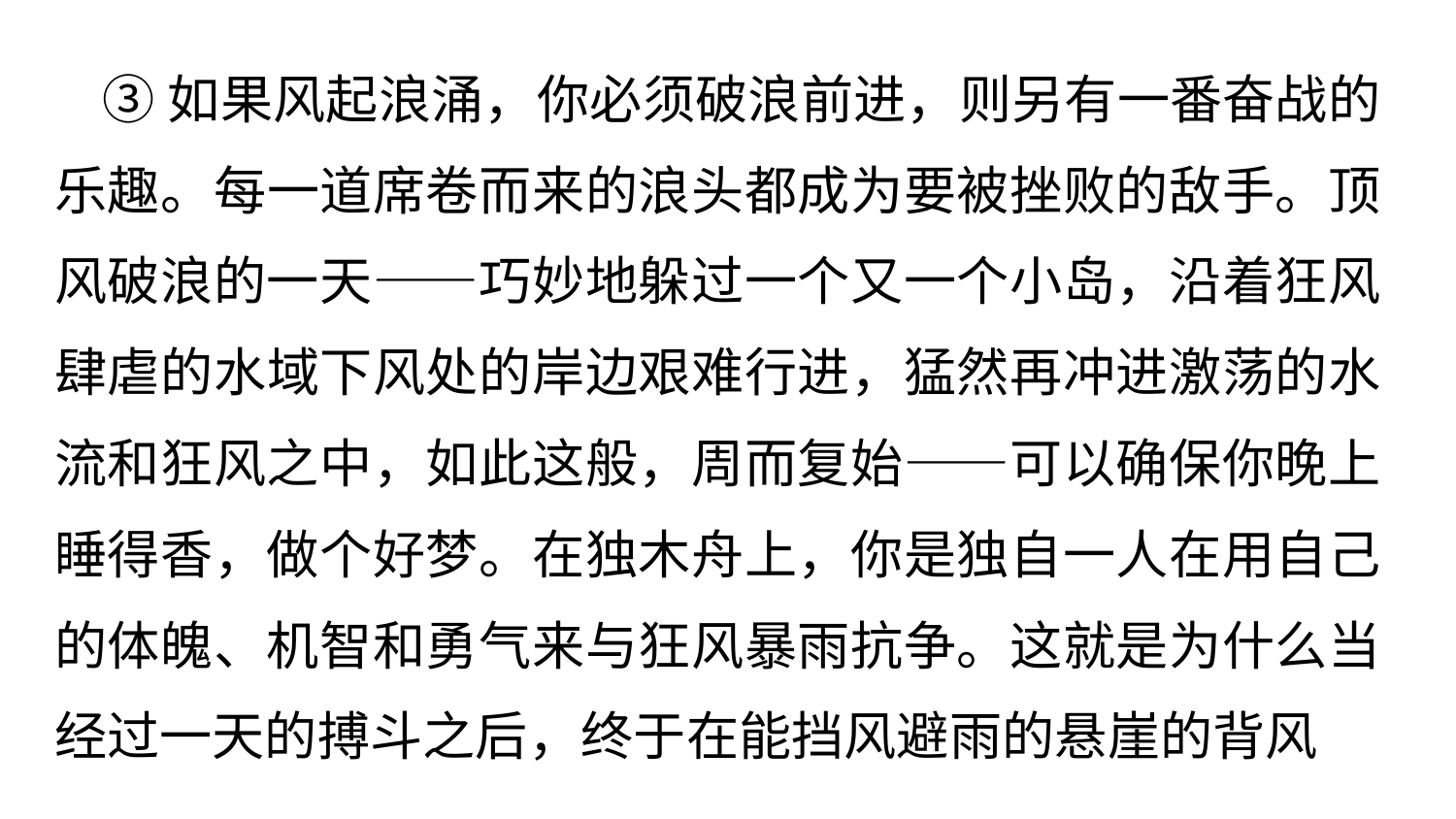

③如果风起浪涌，你必须破浪前进，则另有一番奋战的乐趣。每一道席卷而来的浪头都成为要被挫败的敌手。顶风破浪的一天——巧妙地躲过一个又一个小岛，沿着狂风肆虐的水域下风处的岸边艰难行进，猛然再冲进激荡的水流和狂风之中，如此这般，周而复始——可以确保你晚上睡得香，做个好梦。在独木舟上，你是独自一人在用自己的体魄、机智和勇气来与狂风暴雨抗争。这就是为什么当经过一天的搏斗之后，终于在能挡风避雨的悬崖的背风